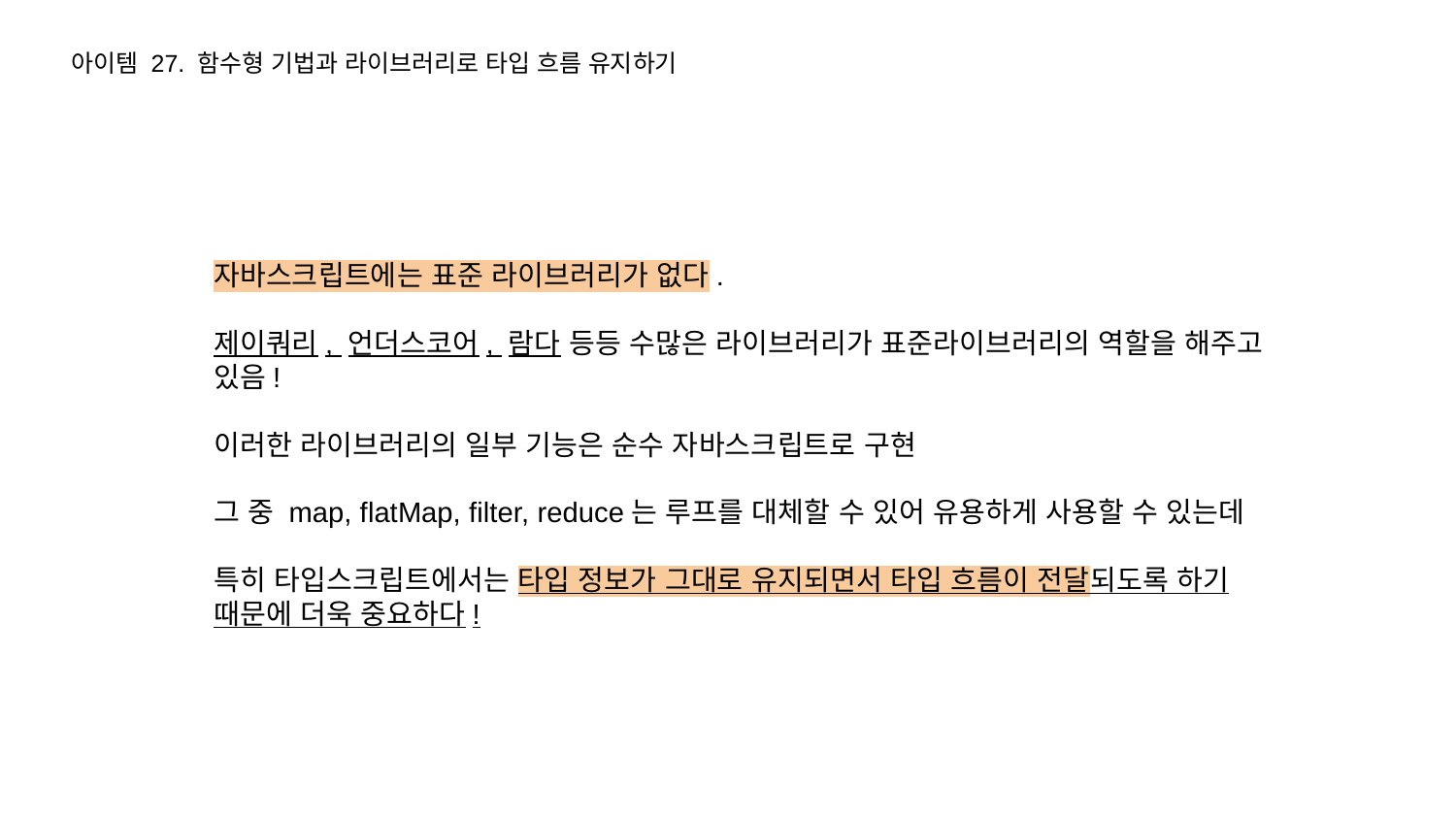

아이템 27. 함수형 기법과 라이브러리로 타입 흐름 유지하기
자바스크립트에는 표준 라이브러리가 없다.

제이쿼리, 언더스코어, 람다 등등 수많은 라이브러리가 표준라이브러리의 역할을 해주고 있음!

이러한 라이브러리의 일부 기능은 순수 자바스크립트로 구현

그 중 map, flatMap, filter, reduce는 루프를 대체할 수 있어 유용하게 사용할 수 있는데

특히 타입스크립트에서는 타입 정보가 그대로 유지되면서 타입 흐름이 전달되도록 하기 때문에 더욱 중요하다!